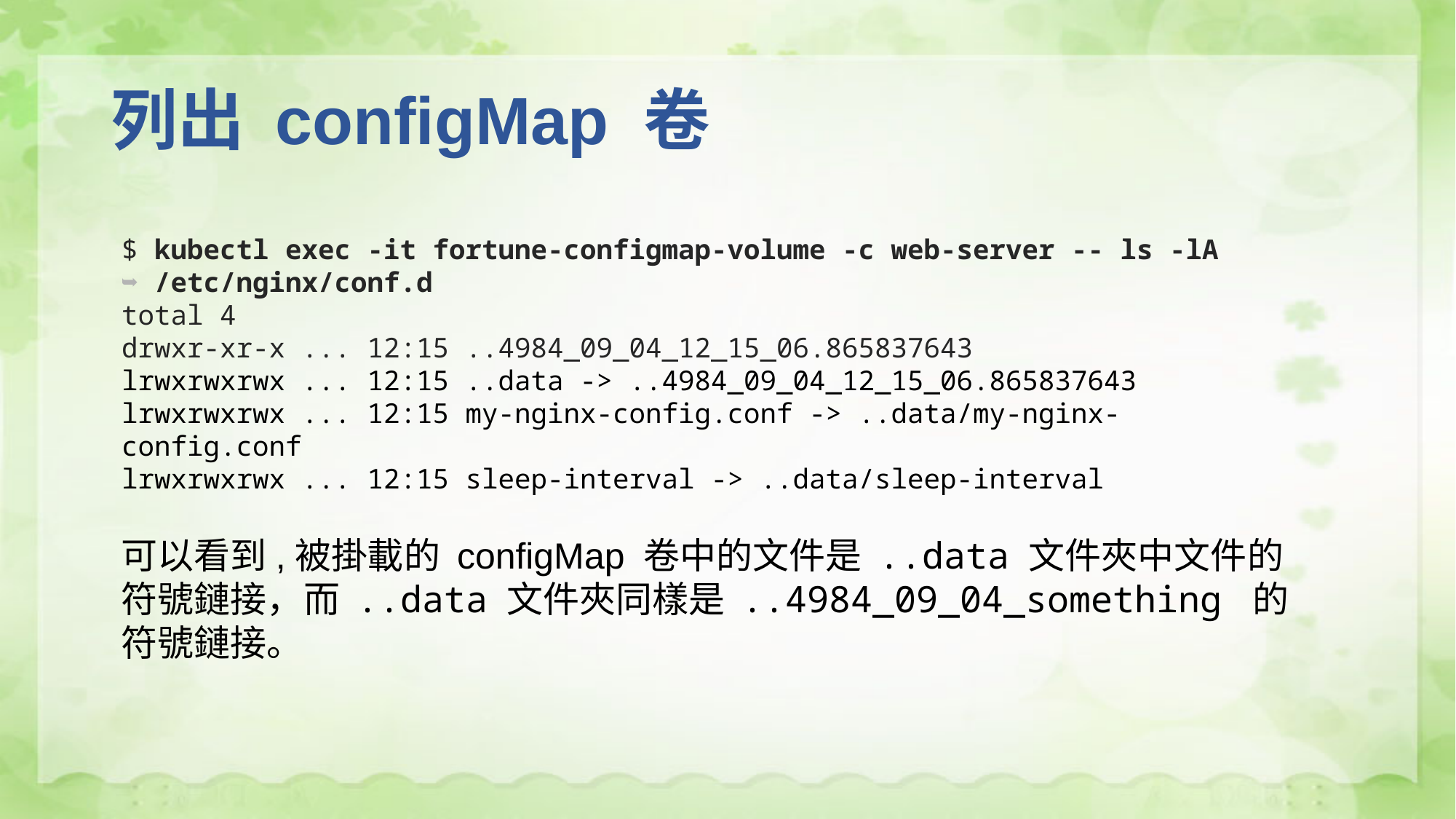

# 列出 configMap 卷
$ kubectl exec -it fortune-configmap-volume -c web-server -- ls -lA
➥ /etc/nginx/conf.d
total 4
drwxr-xr-x ... 12:15 ..4984_09_04_12_15_06.865837643
lrwxrwxrwx ... 12:15 ..data -> ..4984_09_04_12_15_06.865837643
lrwxrwxrwx ... 12:15 my-nginx-config.conf -> ..data/my-nginx-config.conf
lrwxrwxrwx ... 12:15 sleep-interval -> ..data/sleep-interval
可以看到,被掛載的 configMap 卷中的文件是 ..data 文件夾中文件的符號鏈接，而 ..data 文件夾同樣是 ..4984_09_04_something 的符號鏈接。